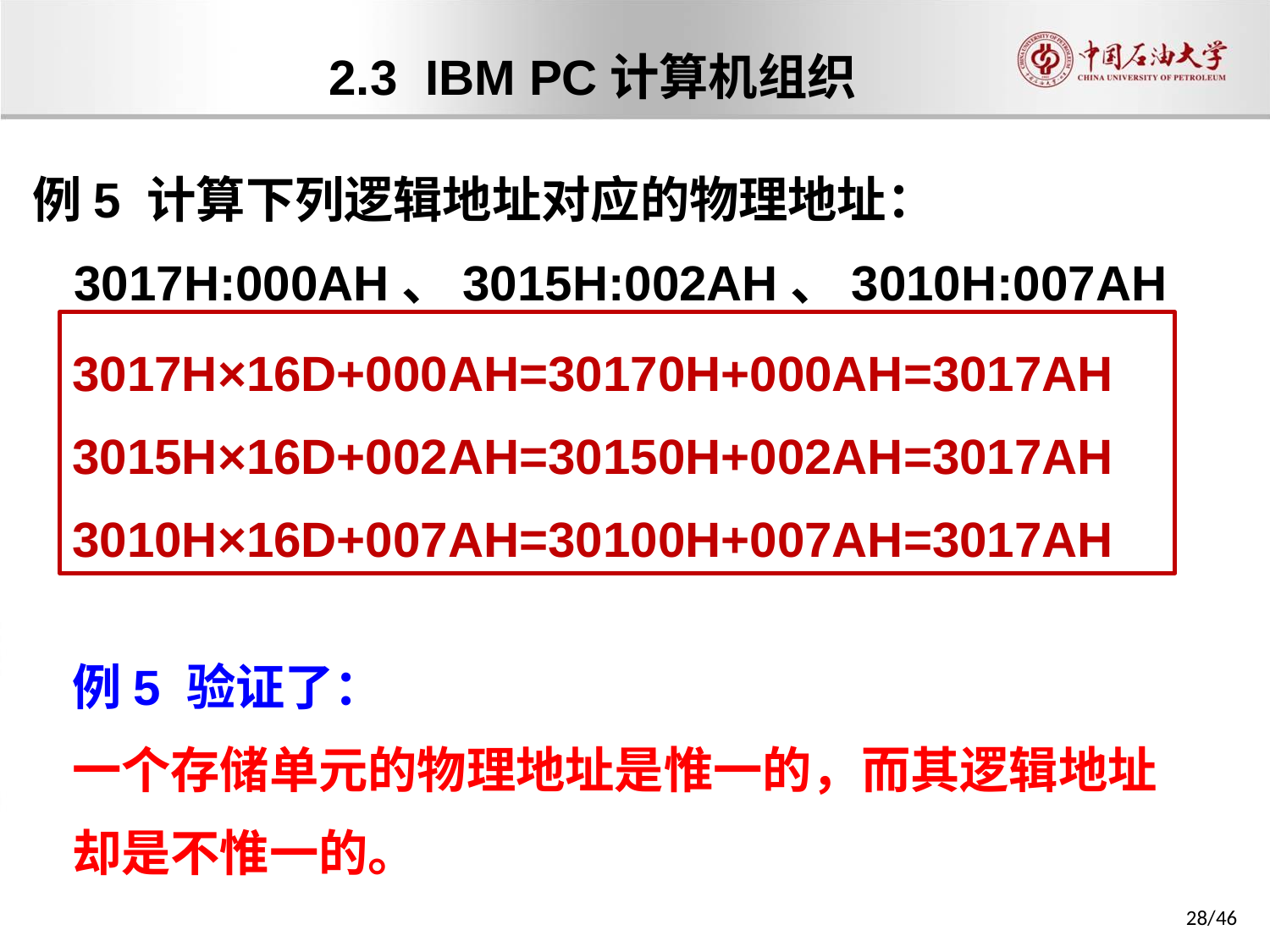

2.3  IBM PC计算机组织
例5 计算下列逻辑地址对应的物理地址：
   3017H:000AH、3015H:002AH、3010H:007AH

3017H×16D+000AH=30170H+000AH=3017AH
3015H×16D+002AH=30150H+002AH=3017AH
3010H×16D+007AH=30100H+007AH=3017AH
例5 验证了：
一个存储单元的物理地址是惟一的，而其逻辑地址却是不惟一的。
28/46